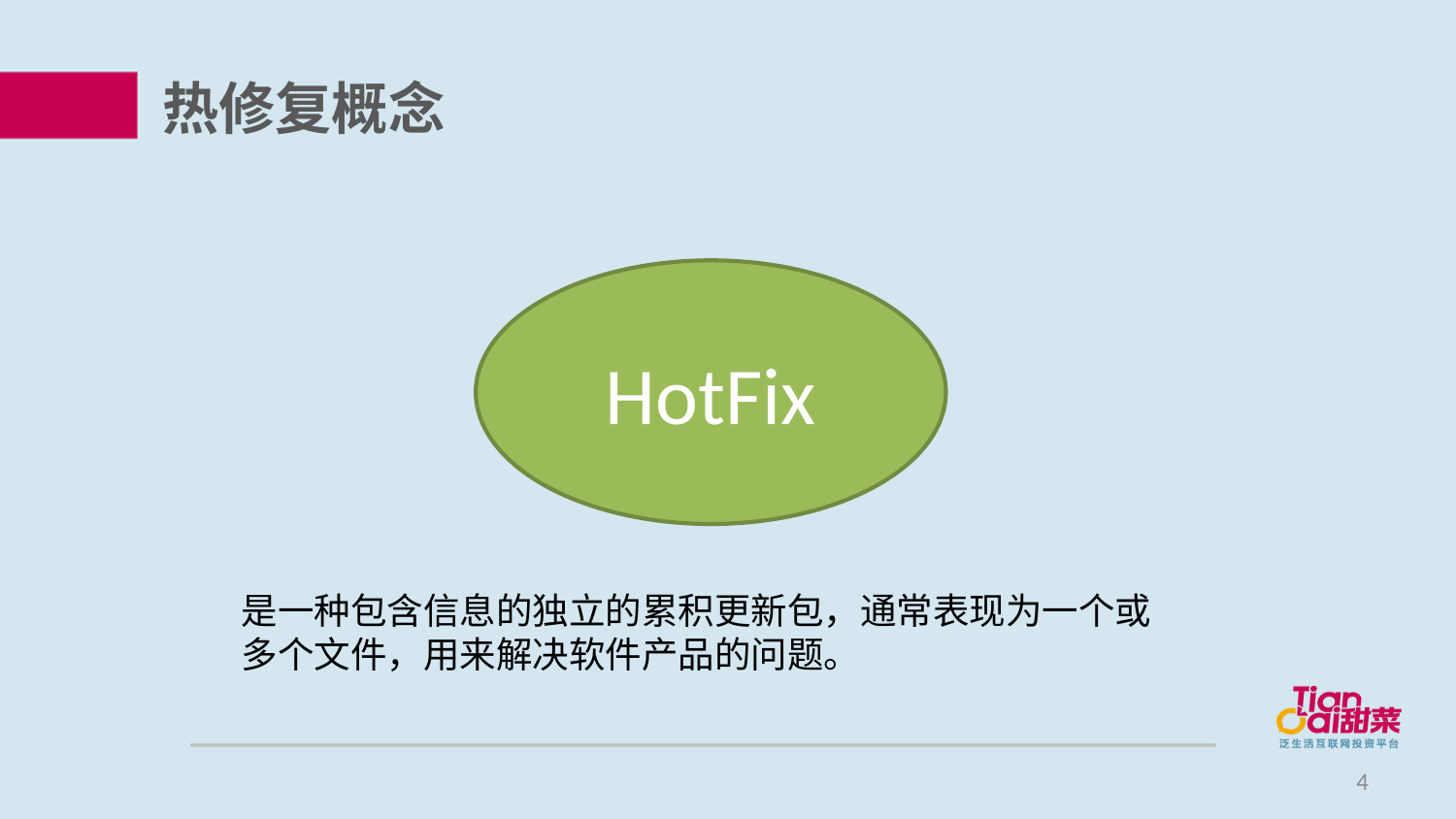

# 热修复概念
HotFix
是一种包含信息的独立的累积更新包，通常表现为一个或多个文件，用来解决软件产品的问题。
4